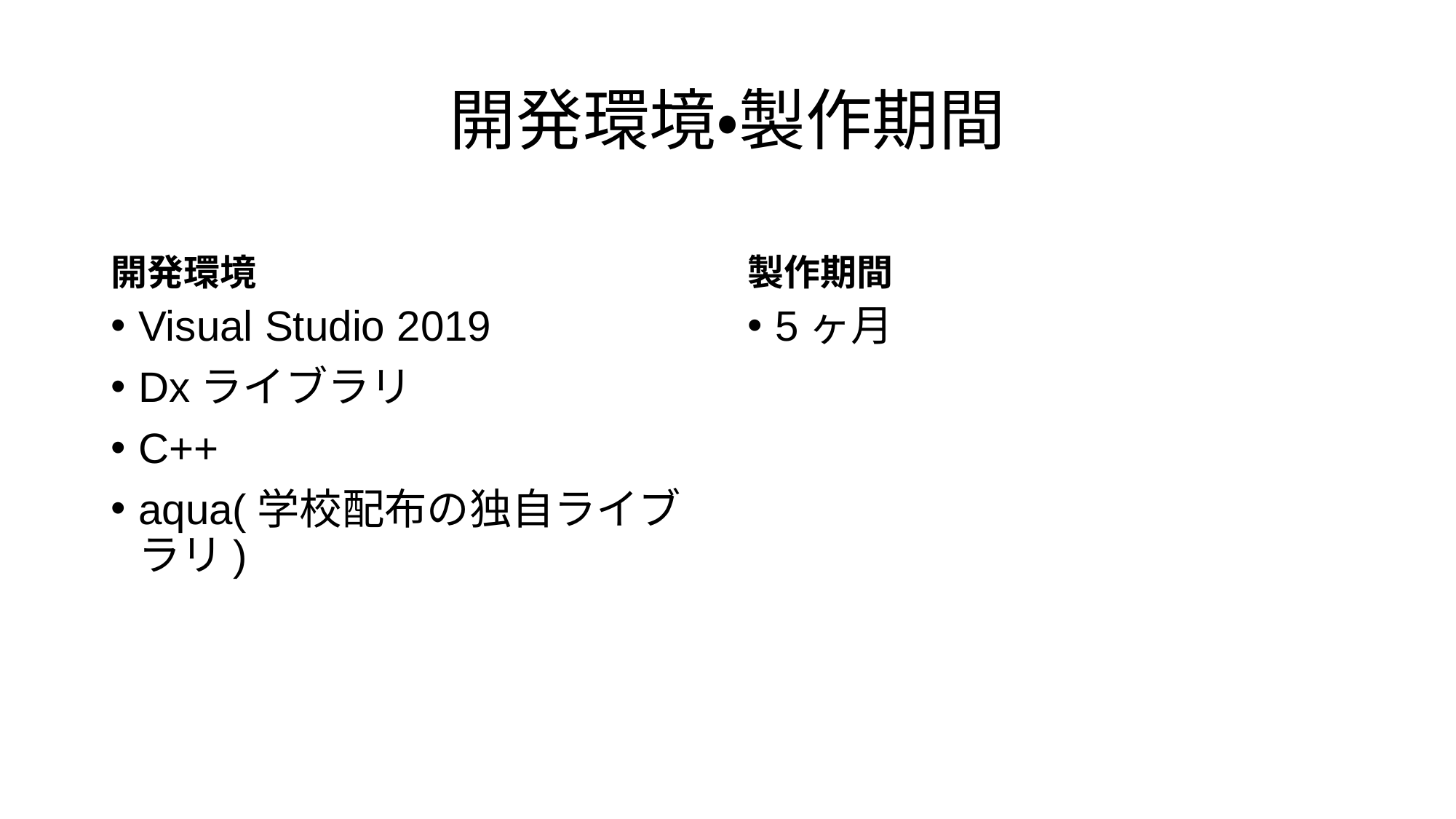

# 開発環境・製作期間
開発環境
製作期間
Visual Studio 2019
Dxライブラリ
C++
aqua(学校配布の独自ライブラリ)
5ヶ月